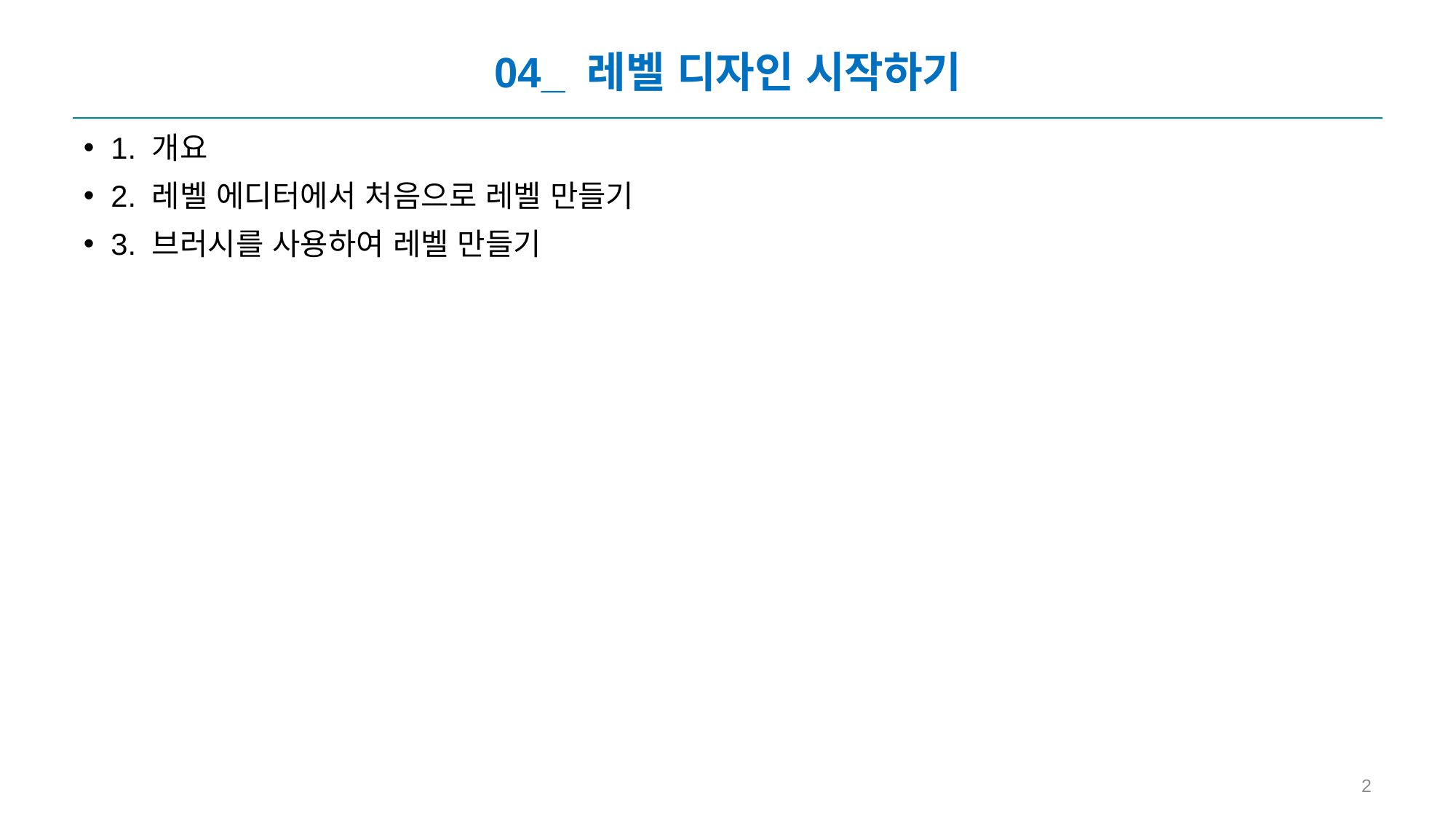

# 04_ 레벨 디자인 시작하기
1. 개요
2. 레벨 에디터에서 처음으로 레벨 만들기
3. 브러시를 사용하여 레벨 만들기

2